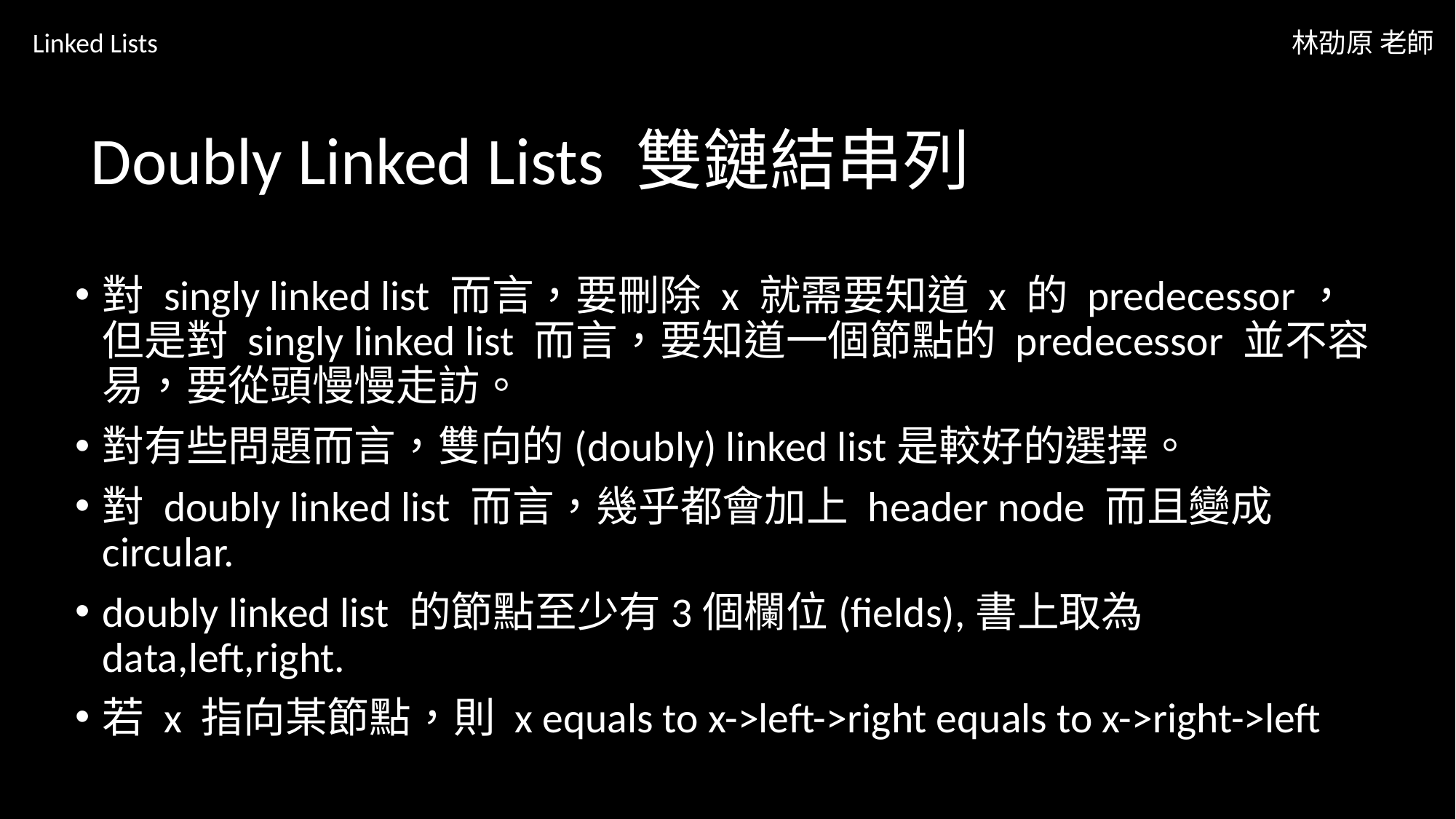

Linked Lists
林劭原 老師
# Doubly Linked Lists 雙鏈結串列
對 singly linked list 而言，要刪除 x 就需要知道 x 的 predecessor，但是對 singly linked list 而言，要知道一個節點的 predecessor 並不容易，要從頭慢慢走訪。
對有些問題而言，雙向的(doubly) linked list是較好的選擇。
對 doubly linked list 而言，幾乎都會加上 header node 而且變成 circular.
doubly linked list 的節點至少有3個欄位(fields),書上取為data,left,right.
若 x 指向某節點，則 x equals to x->left->right equals to x->right->left